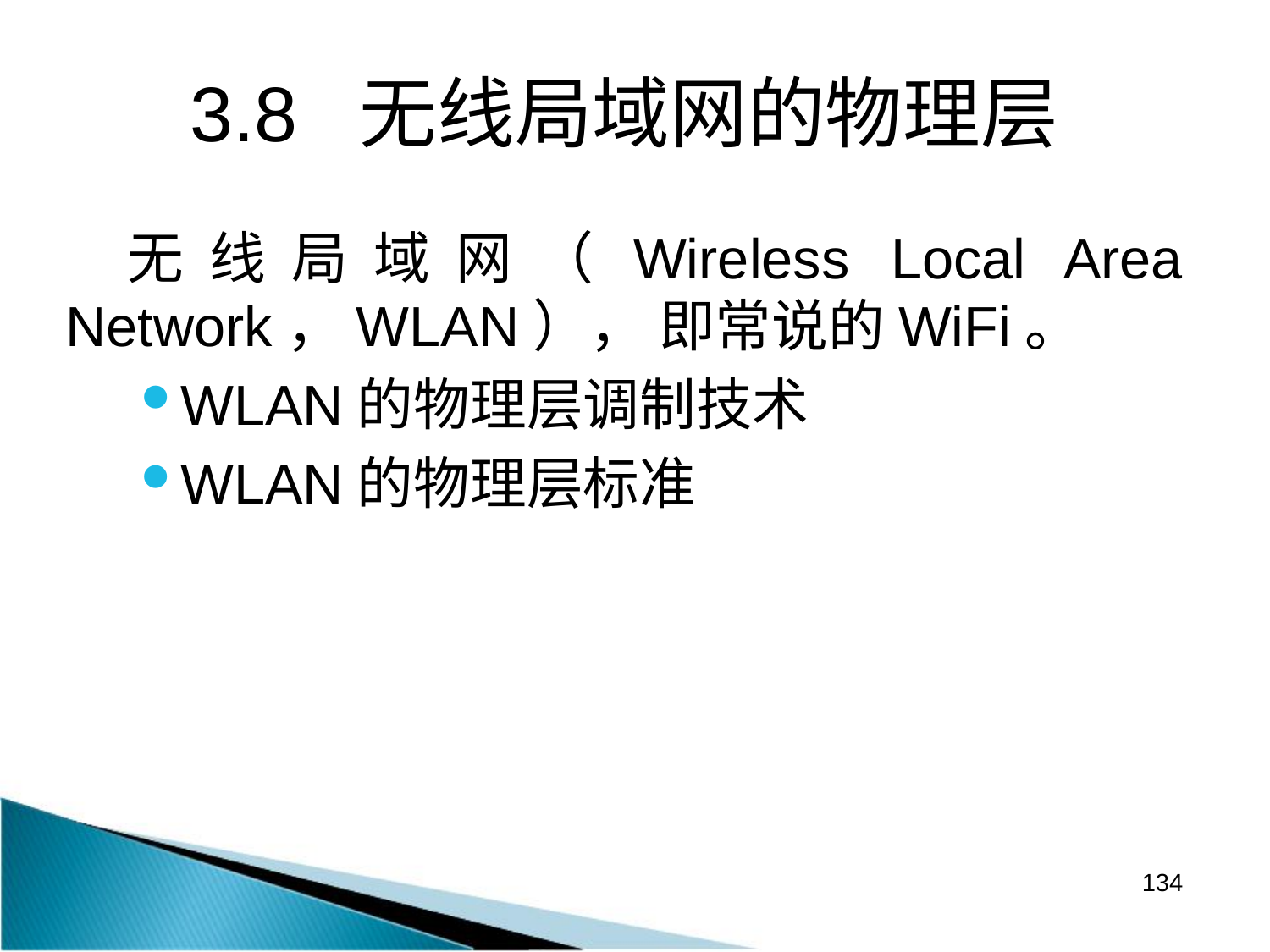

# 3.8  无线局域网的物理层
无线局域网（Wireless Local Area Network，WLAN）， 即常说的WiFi。
WLAN的物理层调制技术
WLAN的物理层标准

134